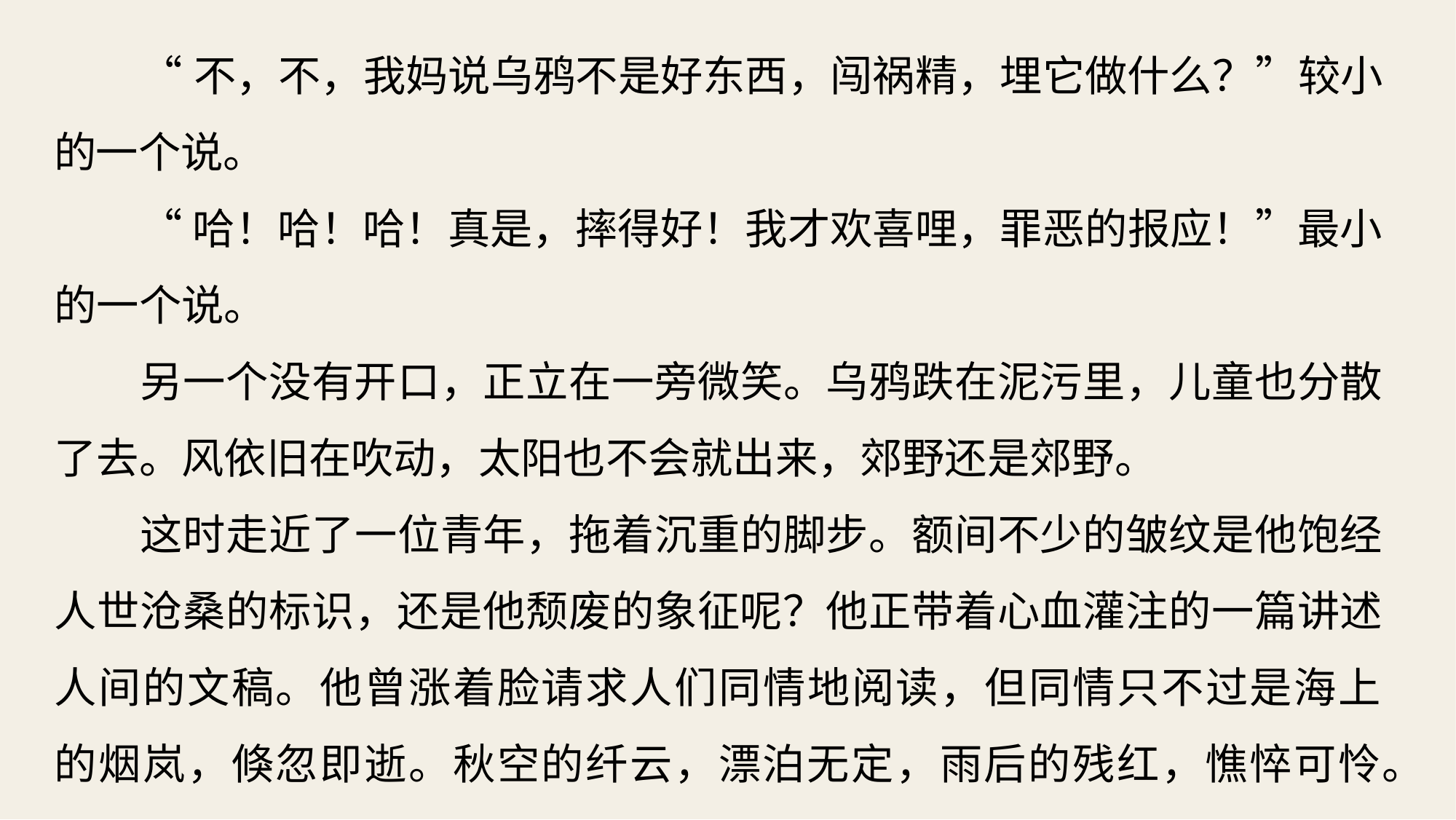

“不，不，我妈说乌鸦不是好东西，闯祸精，埋它做什么？”较小的一个说。
“哈！哈！哈！真是，摔得好！我才欢喜哩，罪恶的报应！”最小的一个说。
另一个没有开口，正立在一旁微笑。乌鸦跌在泥污里，儿童也分散了去。风依旧在吹动，太阳也不会就出来，郊野还是郊野。
这时走近了一位青年，拖着沉重的脚步。额间不少的皱纹是他饱经人世沧桑的标识，还是他颓废的象征呢？他正带着心血灌注的一篇讲述人间的文稿。他曾涨着脸请求人们同情地阅读，但同情只不过是海上的烟岚，倏忽即逝。秋空的纤云，漂泊无定，雨后的残红，憔悴可怜。